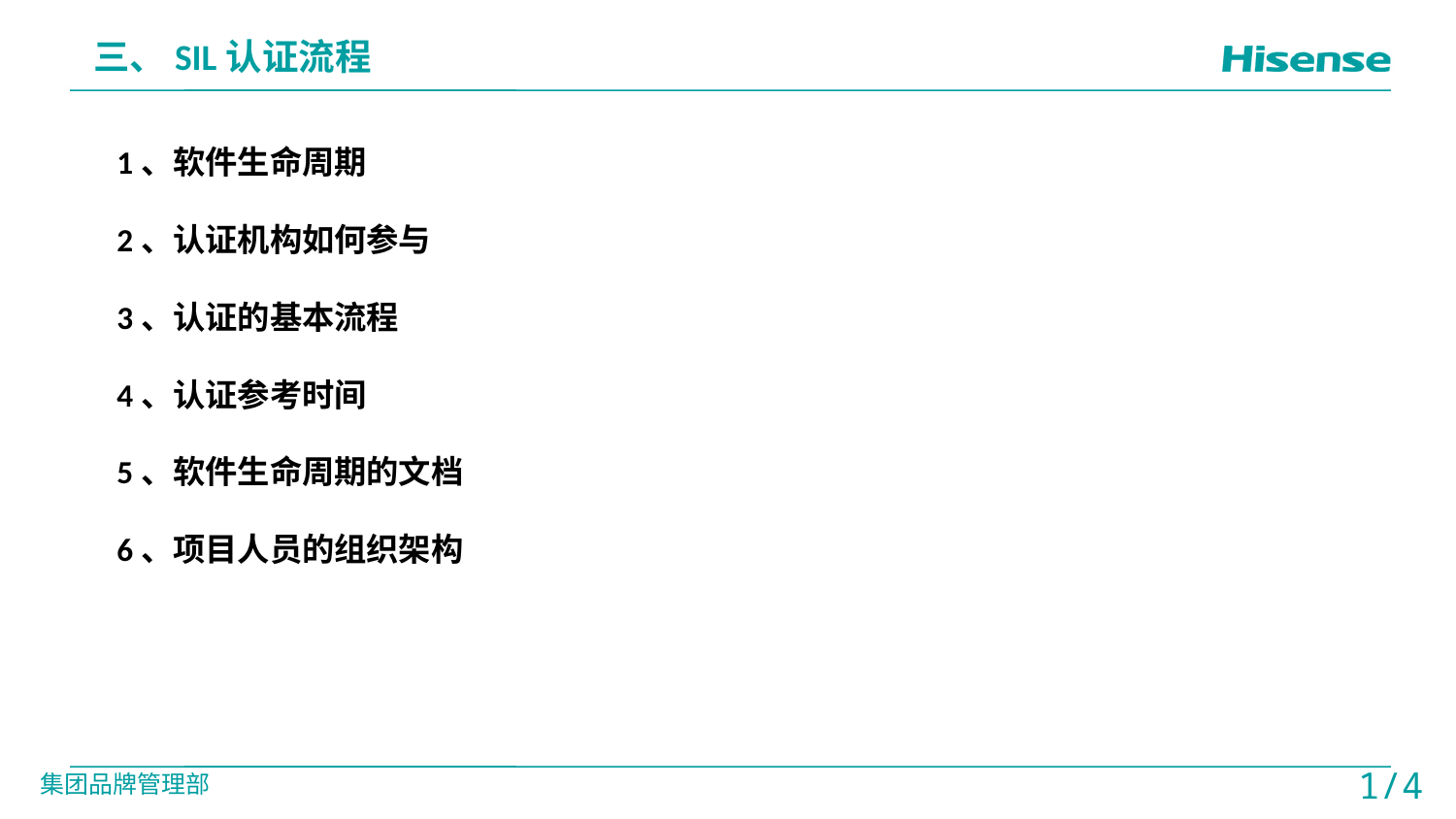

三、SIL认证流程
1、软件生命周期

2、认证机构如何参与

3、认证的基本流程

4、认证参考时间

5、软件生命周期的文档

6、项目人员的组织架构
1/4
集团品牌管理部